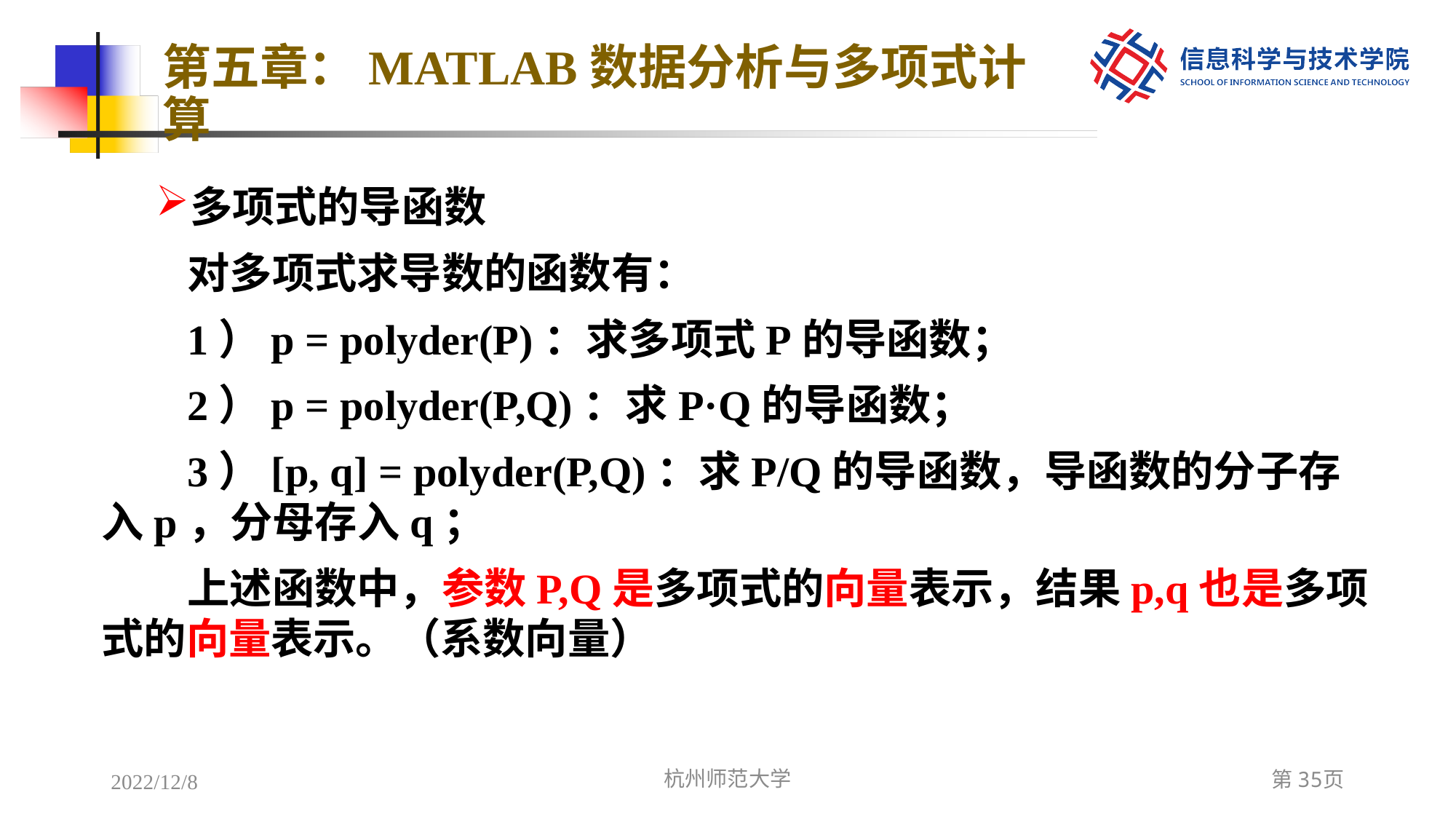

# 第五章：MATLAB数据分析与多项式计算
多项式的导函数
对多项式求导数的函数有：
1）p = polyder(P)：求多项式P的导函数；
2）p = polyder(P,Q)：求P·Q的导函数；
3）[p, q] = polyder(P,Q)：求P/Q的导函数，导函数的分子存入p，分母存入q；
上述函数中，参数P,Q是多项式的向量表示，结果p,q也是多项式的向量表示。（系数向量）
2022/12/8
杭州师范大学
第35页